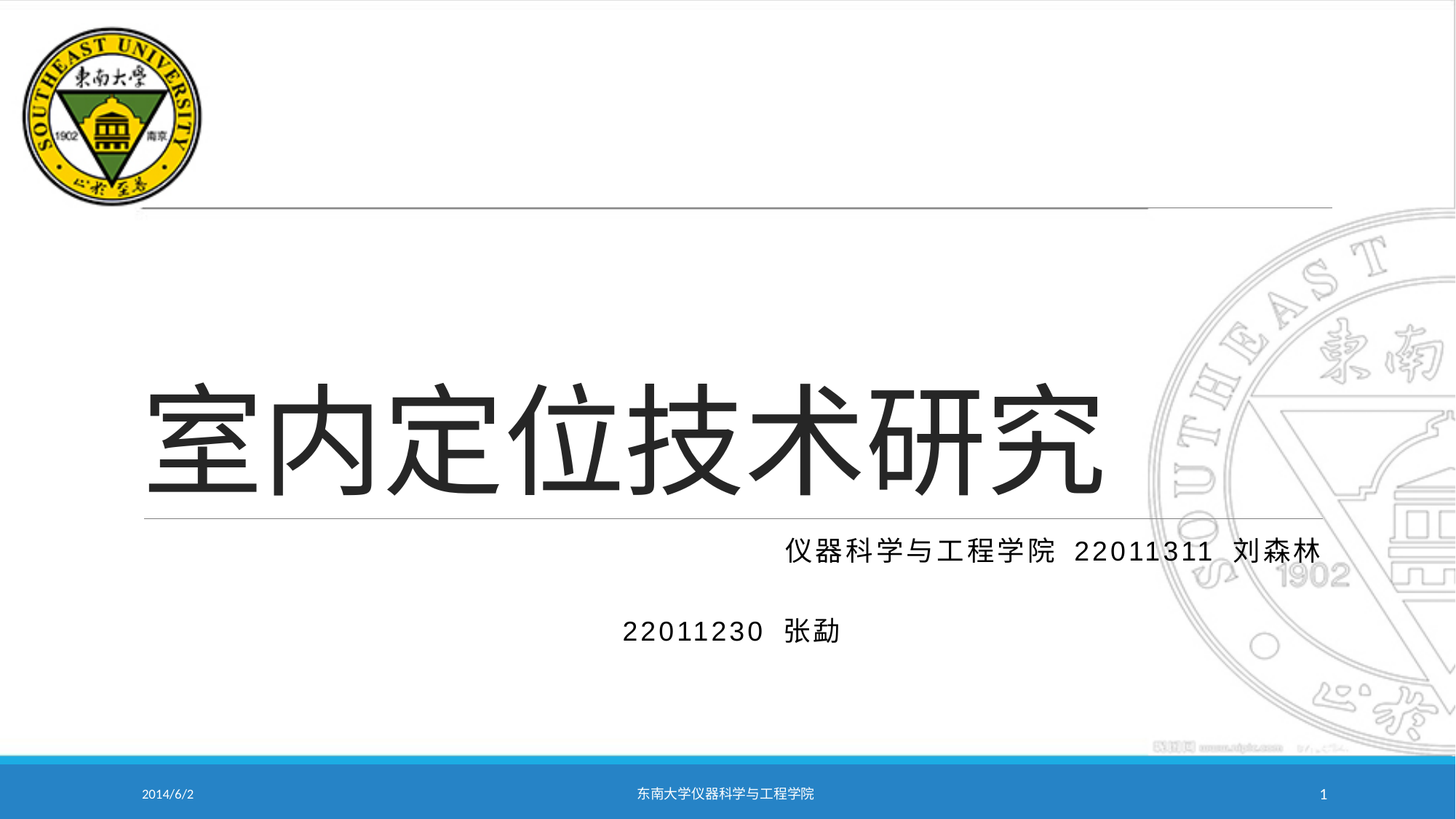

# 室内定位技术研究
仪器科学与工程学院 22011311 刘森林
                                                                                                   22011230 张勐
2014/6/2
东南大学仪器科学与工程学院
1